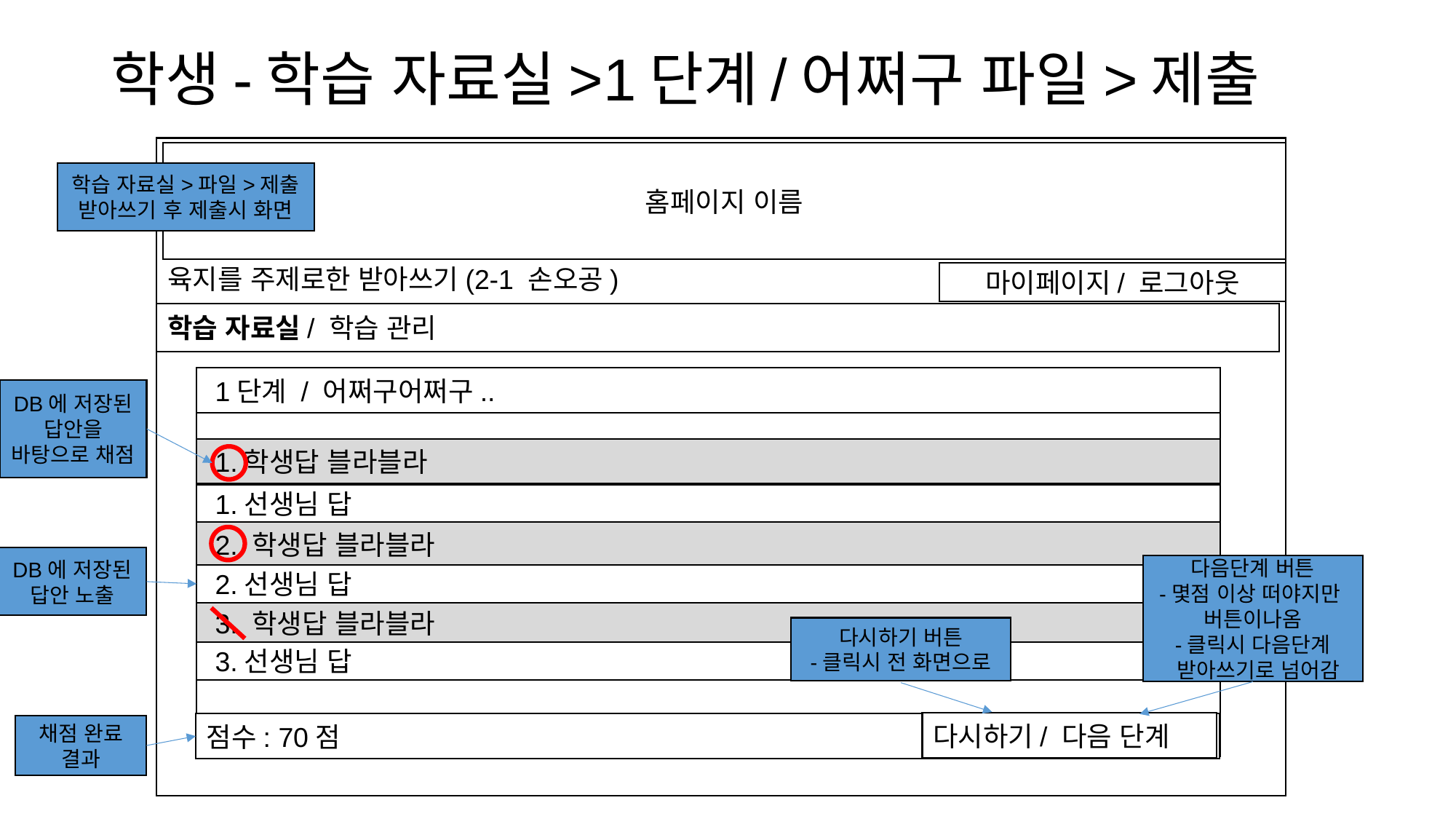

# 학생-학습 자료실>1단계/어쩌구 파일>제출

홈페이지 이름
학습 자료실>파일>제출
받아쓰기 후 제출시 화면
육지를 주제로한 받아쓰기(2-1 손오공)
마이페이지/ 로그아웃
학습 자료실/ 학습 관리
 1단계 / 어쩌구어쩌구..
DB에 저장된 답안을 바탕으로 채점
ㅇ
 1.학생답 블라블라

 1.선생님 답
 2. 학생답 블라블라

DB에 저장된 답안 노출
다음단계 버튼
-몇점 이상 떠야지만
버튼이나옴
-클릭시 다음단계
 받아쓰기로 넘어감
 2.선생님 답
 3. 학생답 블라블라
다시하기 버튼
-클릭시 전 화면으로
 3.선생님 답
다시하기/ 다음 단계
점수: 70점
채점 완료 결과